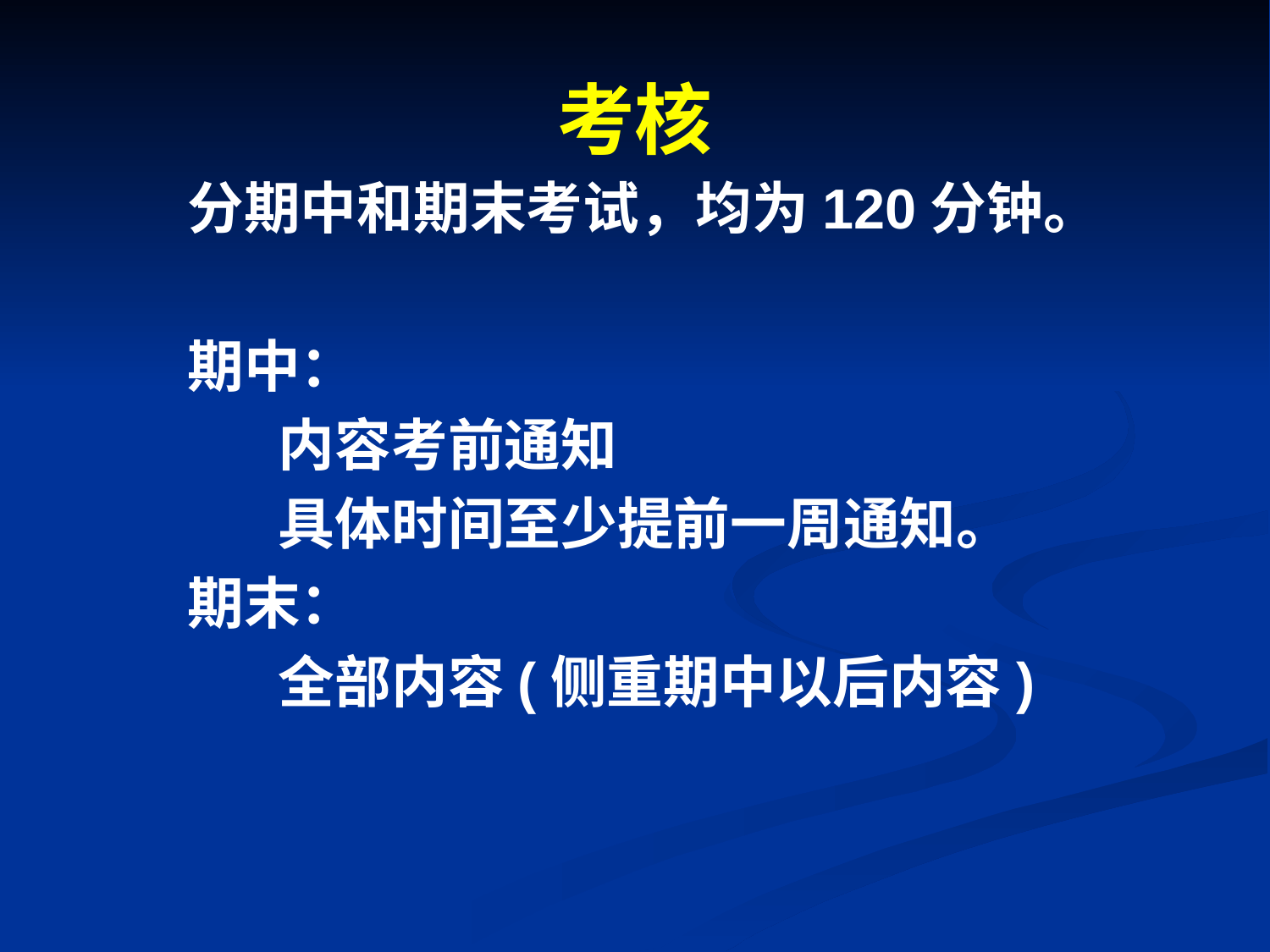

# 考核
分期中和期末考试，均为120分钟。

期中：
      内容考前通知
      具体时间至少提前一周通知。
期末：
      全部内容(侧重期中以后内容)